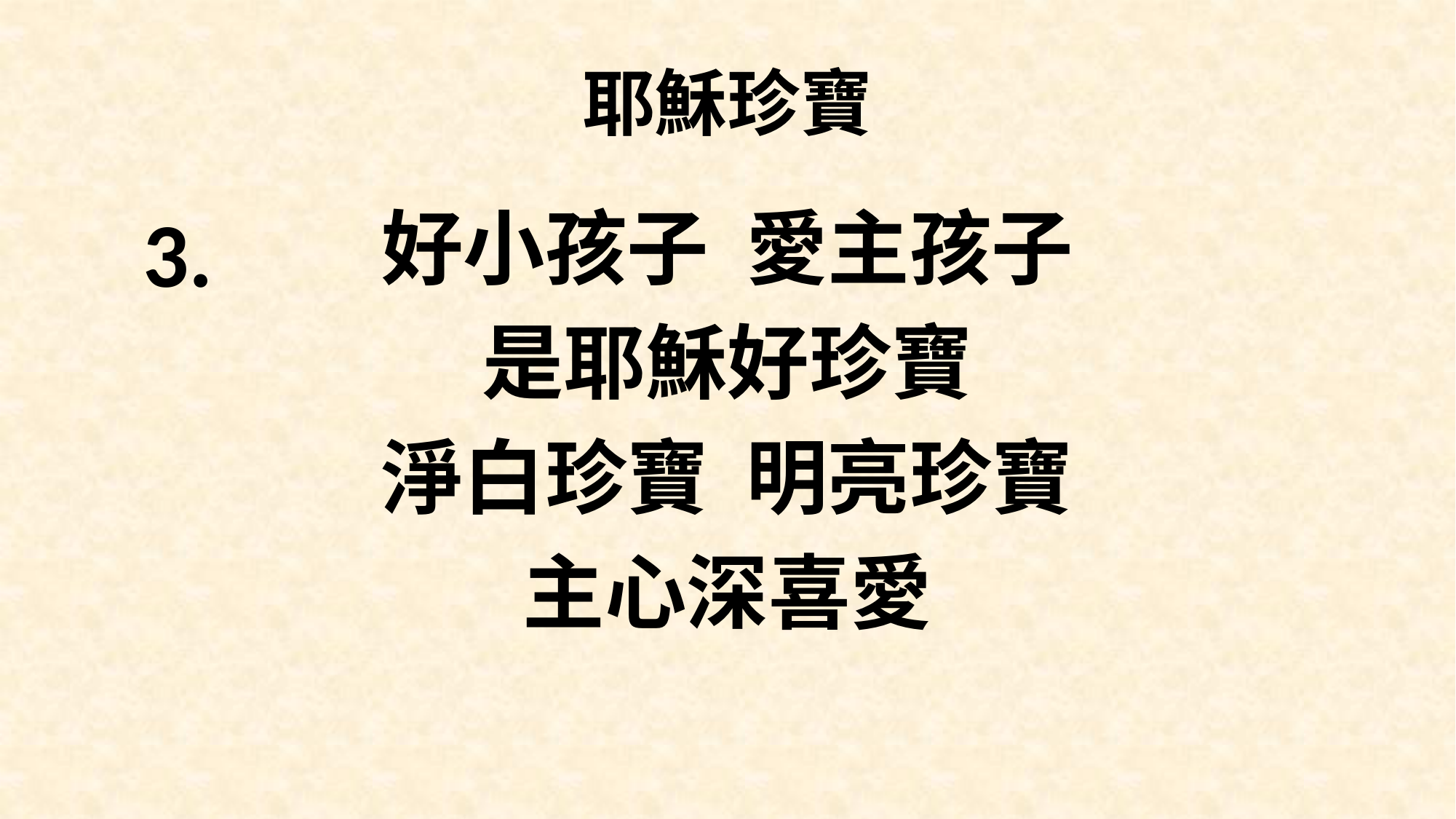

# 耶穌珍寶
好小孩子  愛主孩子
是耶穌好珍寶
淨白珍寶  明亮珍寶
主心深喜愛
3.